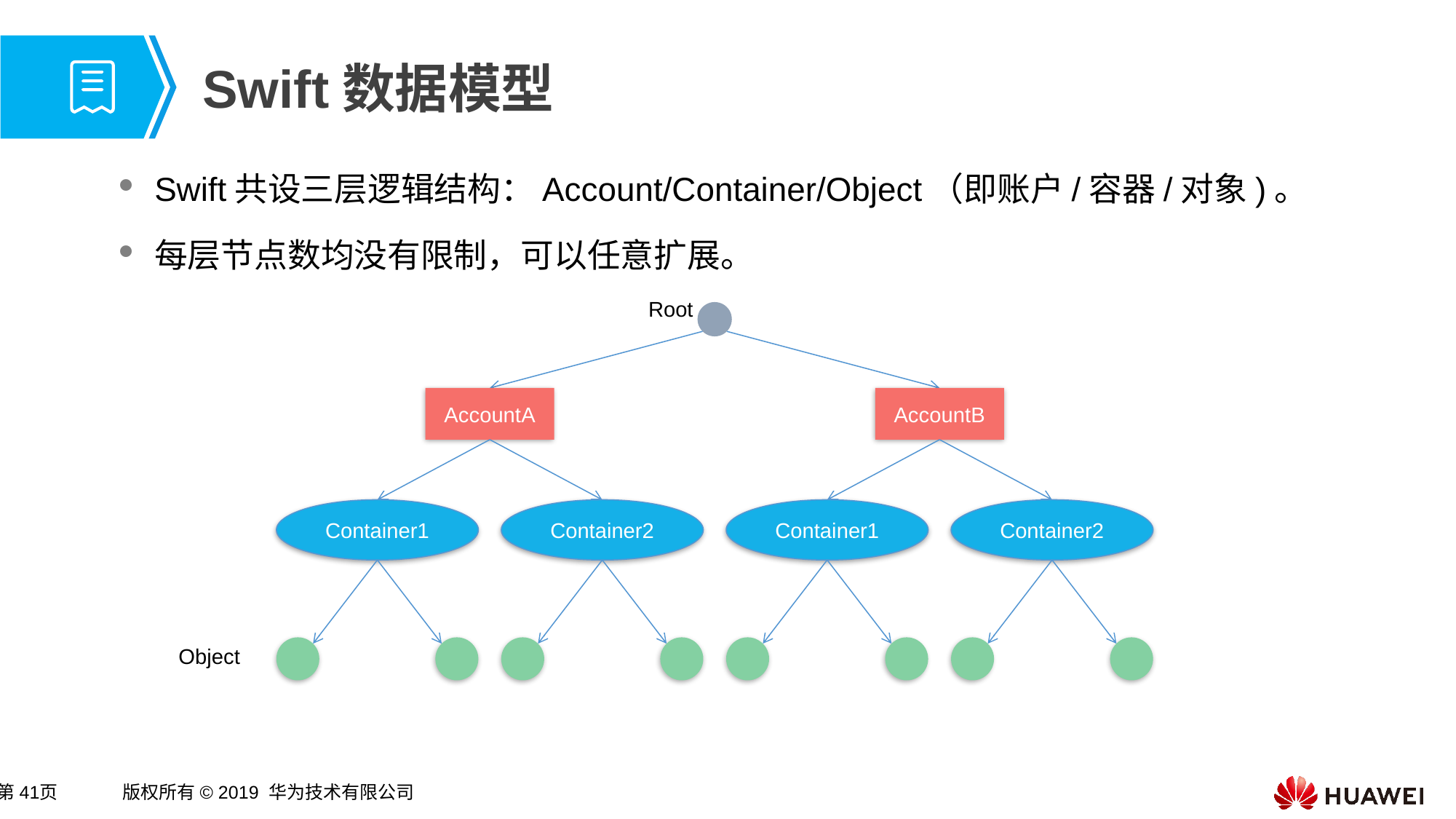

# Swift数据模型
Swift共设三层逻辑结构：Account/Container/Object（即账户/容器/对象)。
每层节点数均没有限制，可以任意扩展。
Root

AccountA
AccountB
Container1
Container2
Container1
Container2
Object